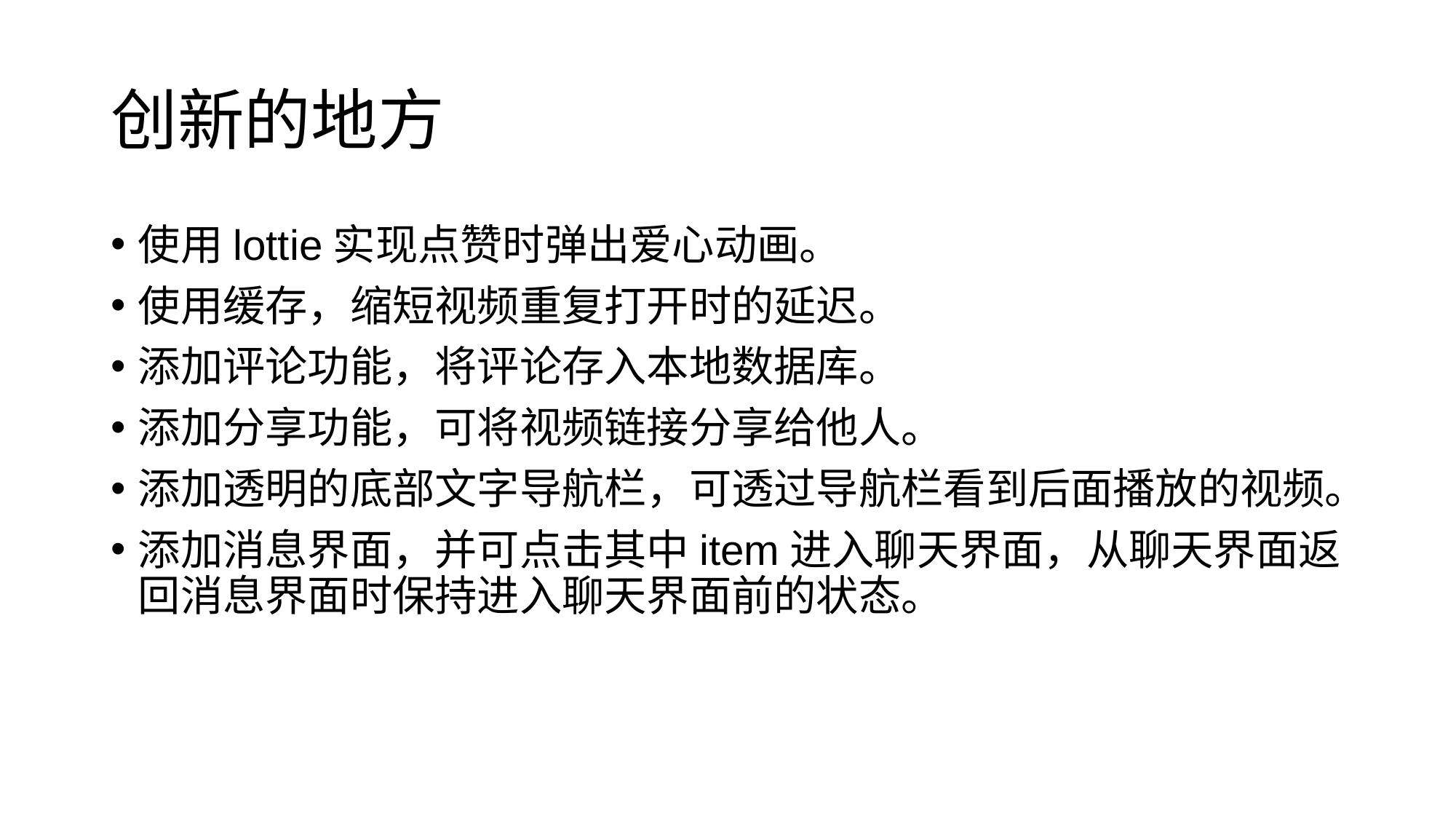

# 创新的地方
使用lottie实现点赞时弹出爱心动画。
使用缓存，缩短视频重复打开时的延迟。
添加评论功能，将评论存入本地数据库。
添加分享功能，可将视频链接分享给他人。
添加透明的底部文字导航栏，可透过导航栏看到后面播放的视频。
添加消息界面，并可点击其中item进入聊天界面，从聊天界面返回消息界面时保持进入聊天界面前的状态。